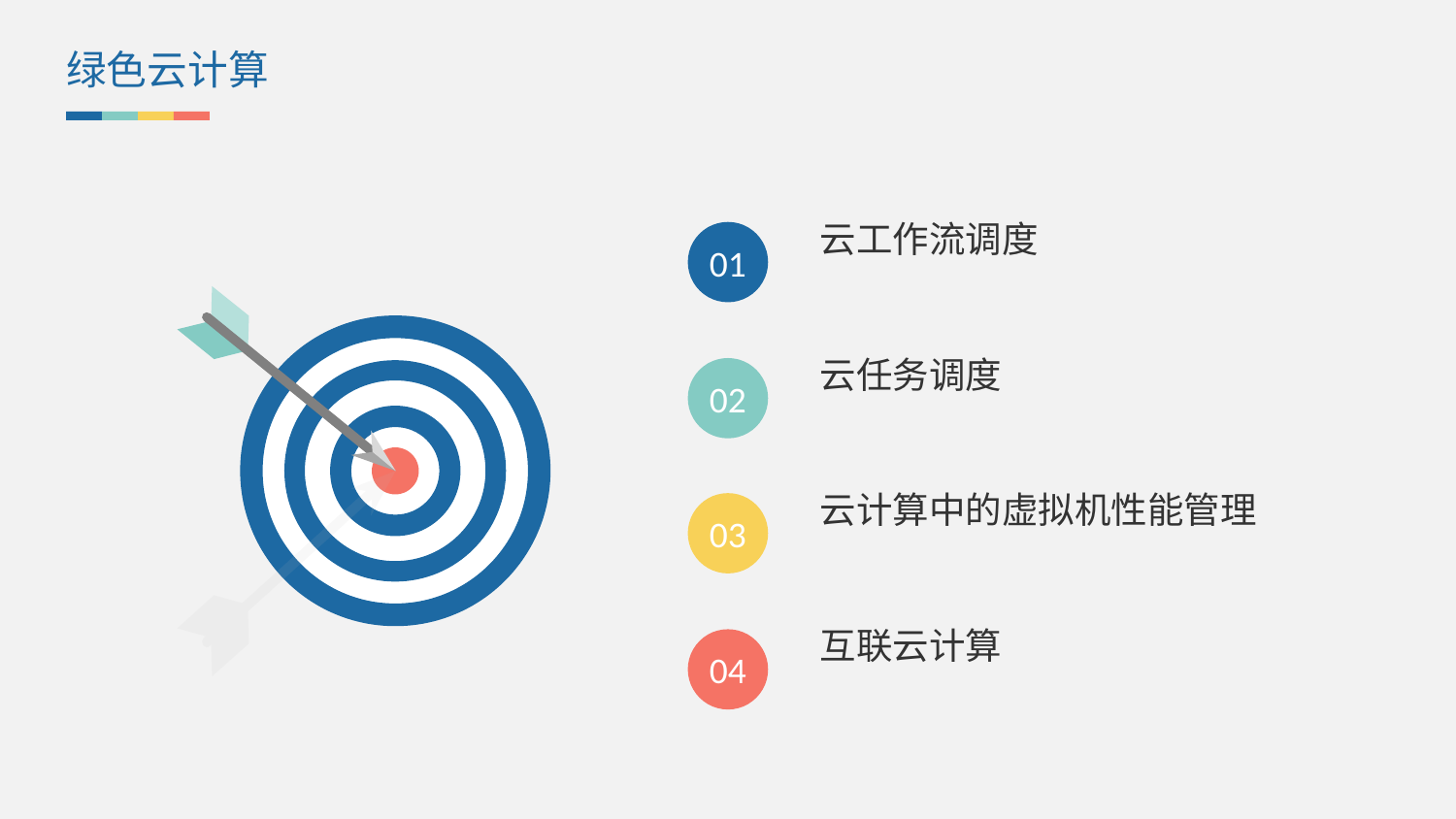

绿色云计算

云工作流调度
01

云任务调度
02

云计算中的虚拟机性能管理
03
互联云计算
04